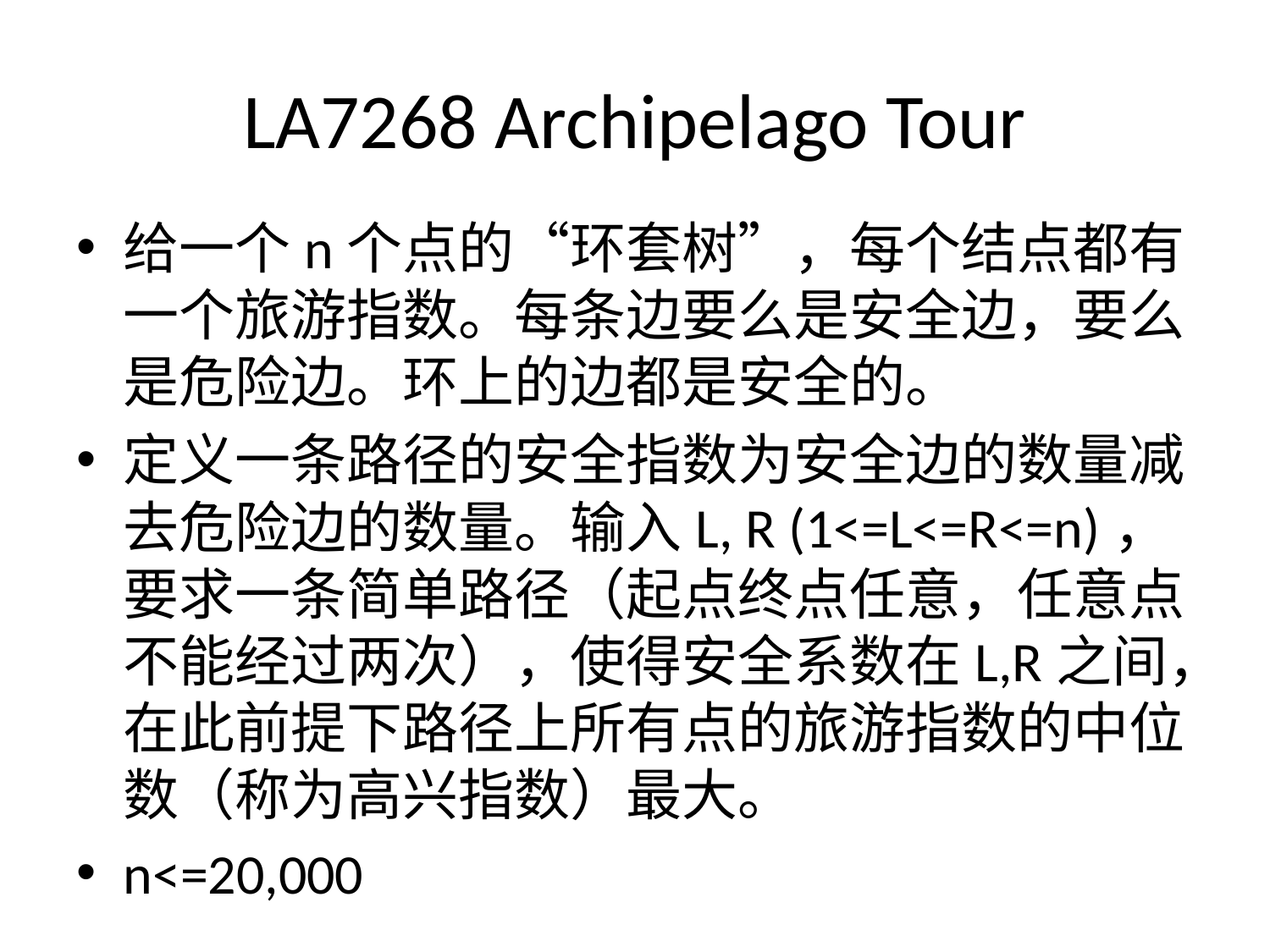

# LA7268 Archipelago Tour
给一个n个点的“环套树”，每个结点都有一个旅游指数。每条边要么是安全边，要么是危险边。环上的边都是安全的。
定义一条路径的安全指数为安全边的数量减去危险边的数量。输入L, R (1<=L<=R<=n)，要求一条简单路径（起点终点任意，任意点不能经过两次），使得安全系数在L,R之间，在此前提下路径上所有点的旅游指数的中位数（称为高兴指数）最大。
n<=20,000